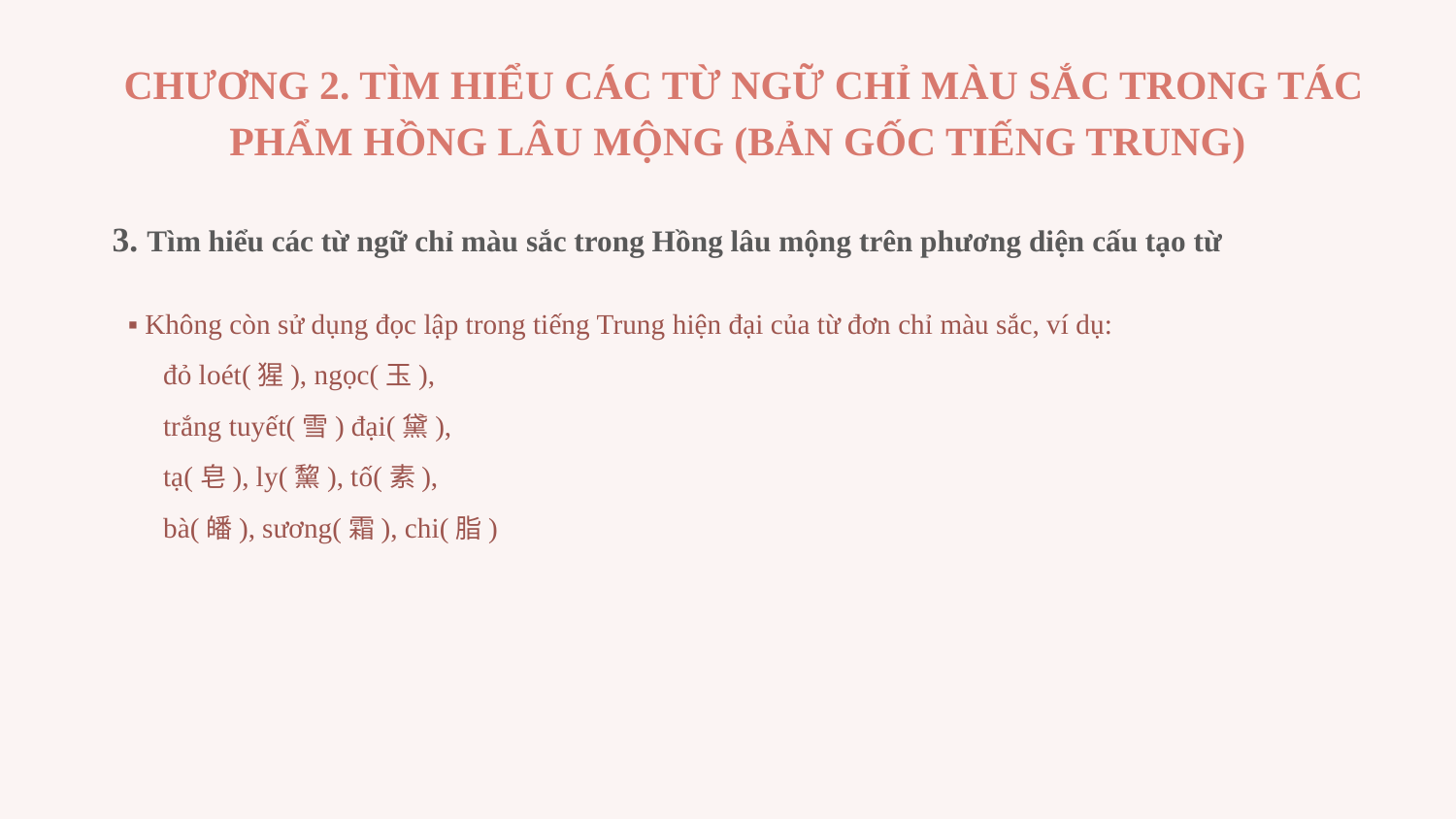

CHƯƠNG 2. TÌM HIỂU CÁC TỪ NGỮ CHỈ MÀU SẮC TRONG TÁC PHẨM HỒNG LÂU MỘNG (BẢN GỐC TIẾNG TRUNG)
3. Tìm hiểu các từ ngữ chỉ màu sắc trong Hồng lâu mộng trên phương diện cấu tạo từ
▪ Không còn sử dụng đọc lập trong tiếng Trung hiện đại của từ đơn chỉ màu sắc, ví dụ:
     đỏ loét(猩), ngọc(玉),
     trắng tuyết(雪) đại(黛),
     tạ(皂), ly(黧), tố(素),
     bà(皤), sương(霜), chi(脂)